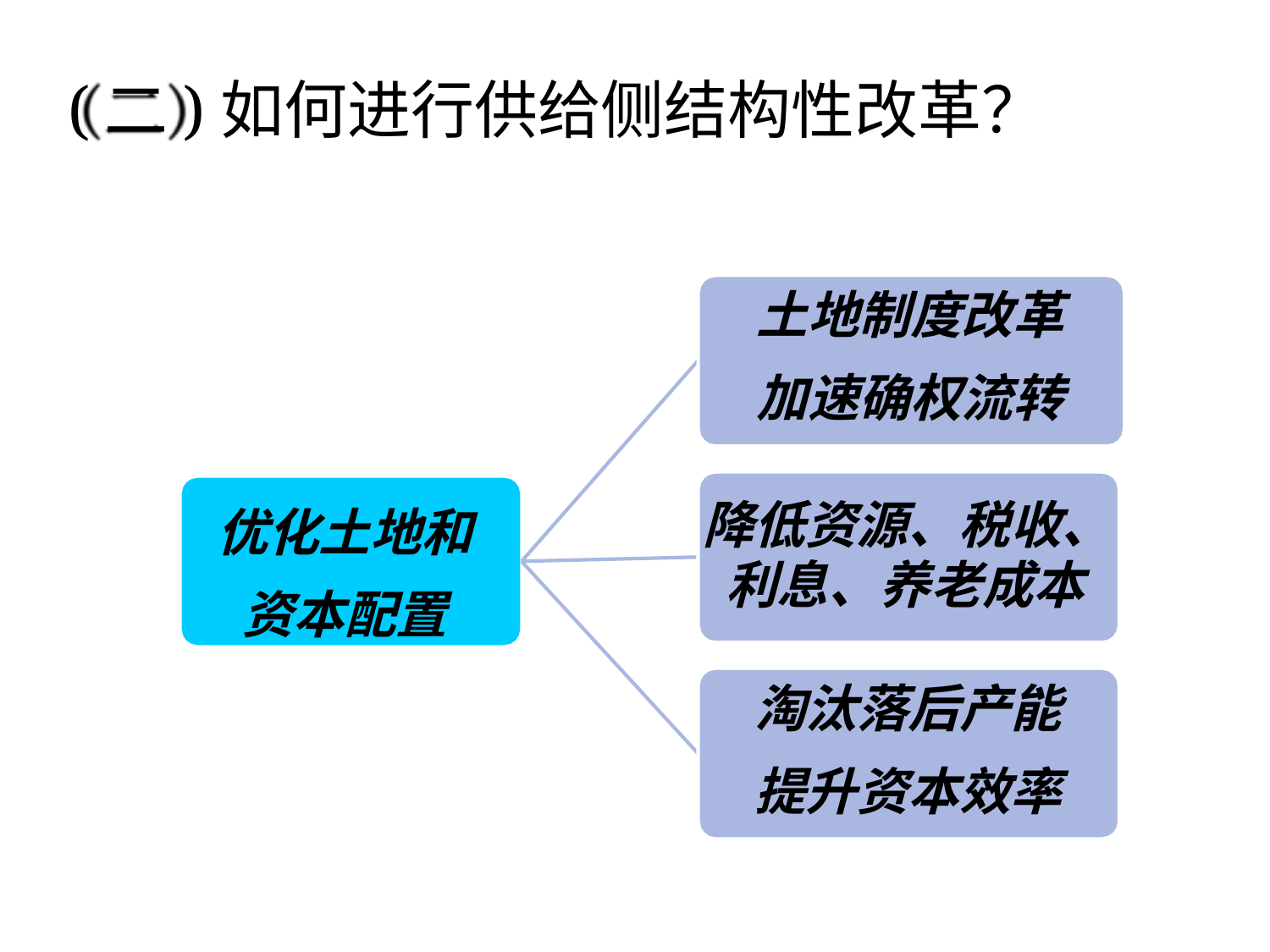

# (二)如何进行供给侧结构性改革？
土地制度改革 加速确权流转

优化土地和 资本配置
降低资源、税收、 利息、养老成本

淘汰落后产能 提升资本效率